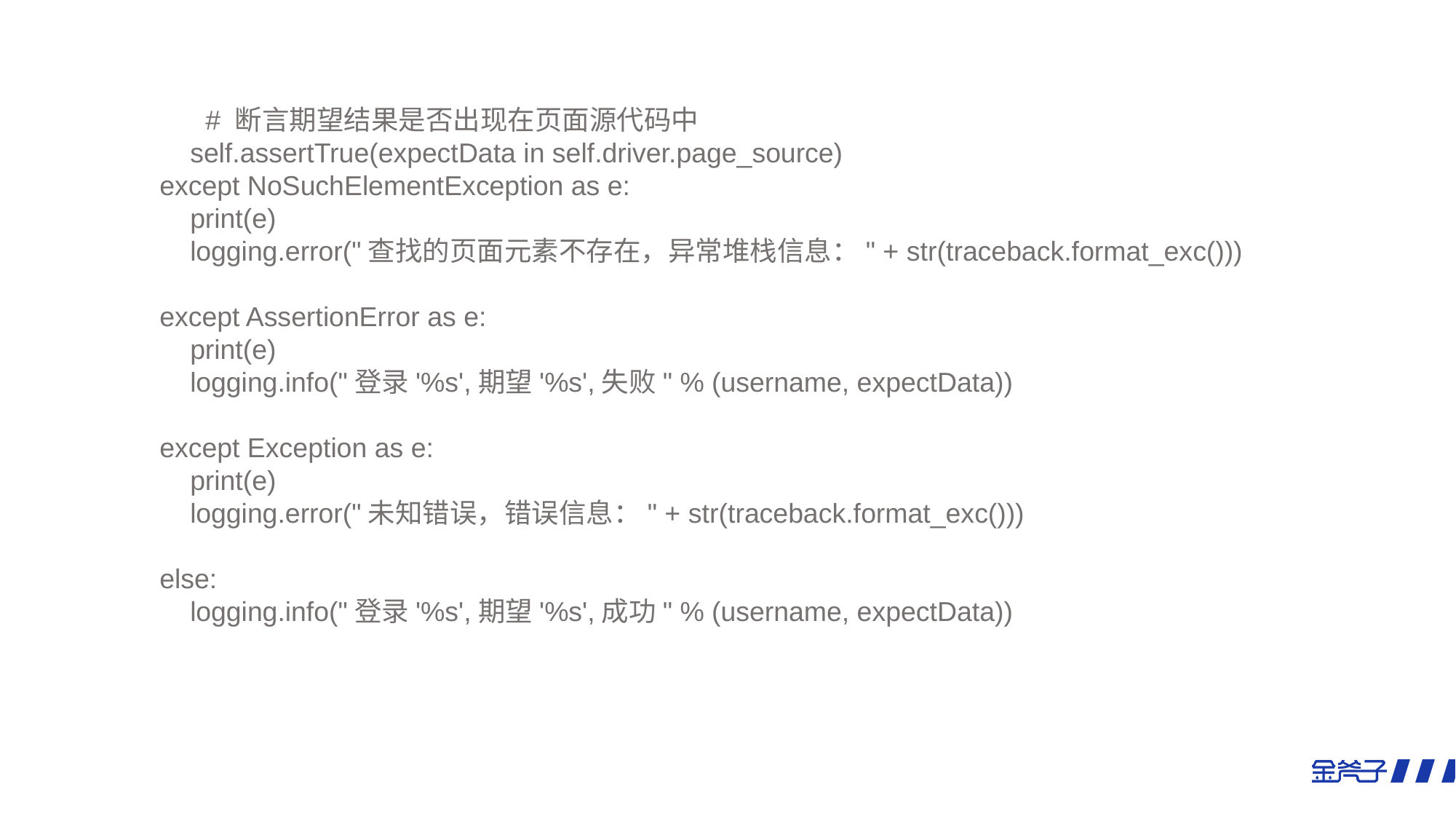

# 断言期望结果是否出现在页面源代码中
            self.assertTrue(expectData in self.driver.page_source)
        except NoSuchElementException as e:
            print(e)
            logging.error("查找的页面元素不存在，异常堆栈信息：" + str(traceback.format_exc()))

        except AssertionError as e:
            print(e)
            logging.info("登录'%s',期望'%s',失败" % (username, expectData))

        except Exception as e:
            print(e)
            logging.error("未知错误，错误信息：" + str(traceback.format_exc()))

        else:
            logging.info("登录'%s',期望'%s',成功" % (username, expectData))